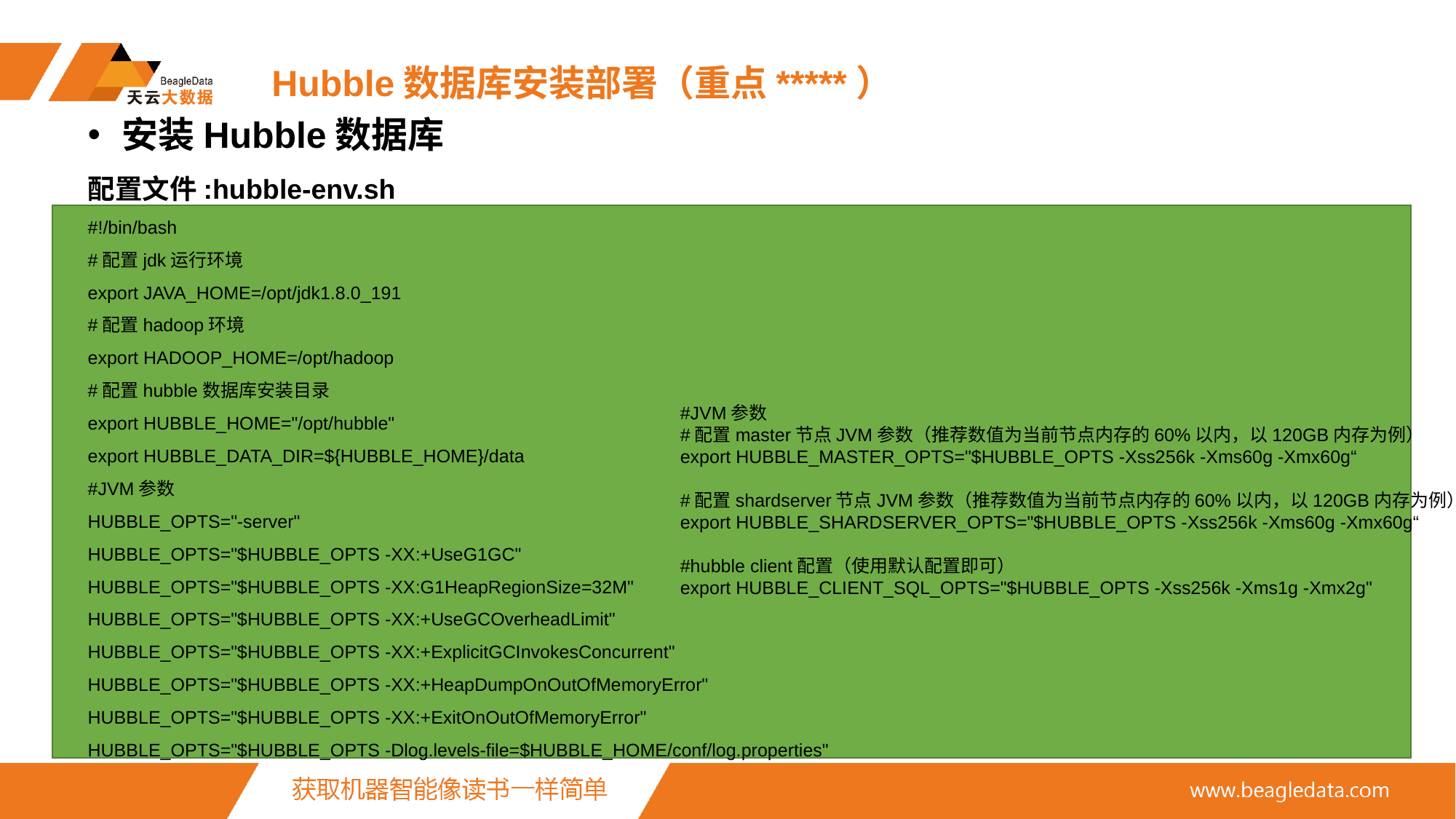

# Hubble数据库安装部署（重点*****）
安装Hubble数据库
配置文件:hubble-env.sh
#!/bin/bash
#配置jdk运行环境
export JAVA_HOME=/opt/jdk1.8.0_191
#配置hadoop环境
export HADOOP_HOME=/opt/hadoop
#配置hubble数据库安装目录
export HUBBLE_HOME="/opt/hubble"
export HUBBLE_DATA_DIR=${HUBBLE_HOME}/data
#JVM参数
HUBBLE_OPTS="-server"
HUBBLE_OPTS="$HUBBLE_OPTS -XX:+UseG1GC"
HUBBLE_OPTS="$HUBBLE_OPTS -XX:G1HeapRegionSize=32M"
HUBBLE_OPTS="$HUBBLE_OPTS -XX:+UseGCOverheadLimit"
HUBBLE_OPTS="$HUBBLE_OPTS -XX:+ExplicitGCInvokesConcurrent"
HUBBLE_OPTS="$HUBBLE_OPTS -XX:+HeapDumpOnOutOfMemoryError"
HUBBLE_OPTS="$HUBBLE_OPTS -XX:+ExitOnOutOfMemoryError"
HUBBLE_OPTS="$HUBBLE_OPTS -Dlog.levels-file=$HUBBLE_HOME/conf/log.properties"

#JVM参数
#配置master节点JVM参数（推荐数值为当前节点内存的60%以内，以120GB内存为例）
export HUBBLE_MASTER_OPTS="$HUBBLE_OPTS -Xss256k -Xms60g -Xmx60g“

#配置shardserver节点JVM参数（推荐数值为当前节点内存的60%以内，以120GB内存为例）
export HUBBLE_SHARDSERVER_OPTS="$HUBBLE_OPTS -Xss256k -Xms60g -Xmx60g“

#hubble client配置（使用默认配置即可）
export HUBBLE_CLIENT_SQL_OPTS="$HUBBLE_OPTS -Xss256k -Xms1g -Xmx2g"